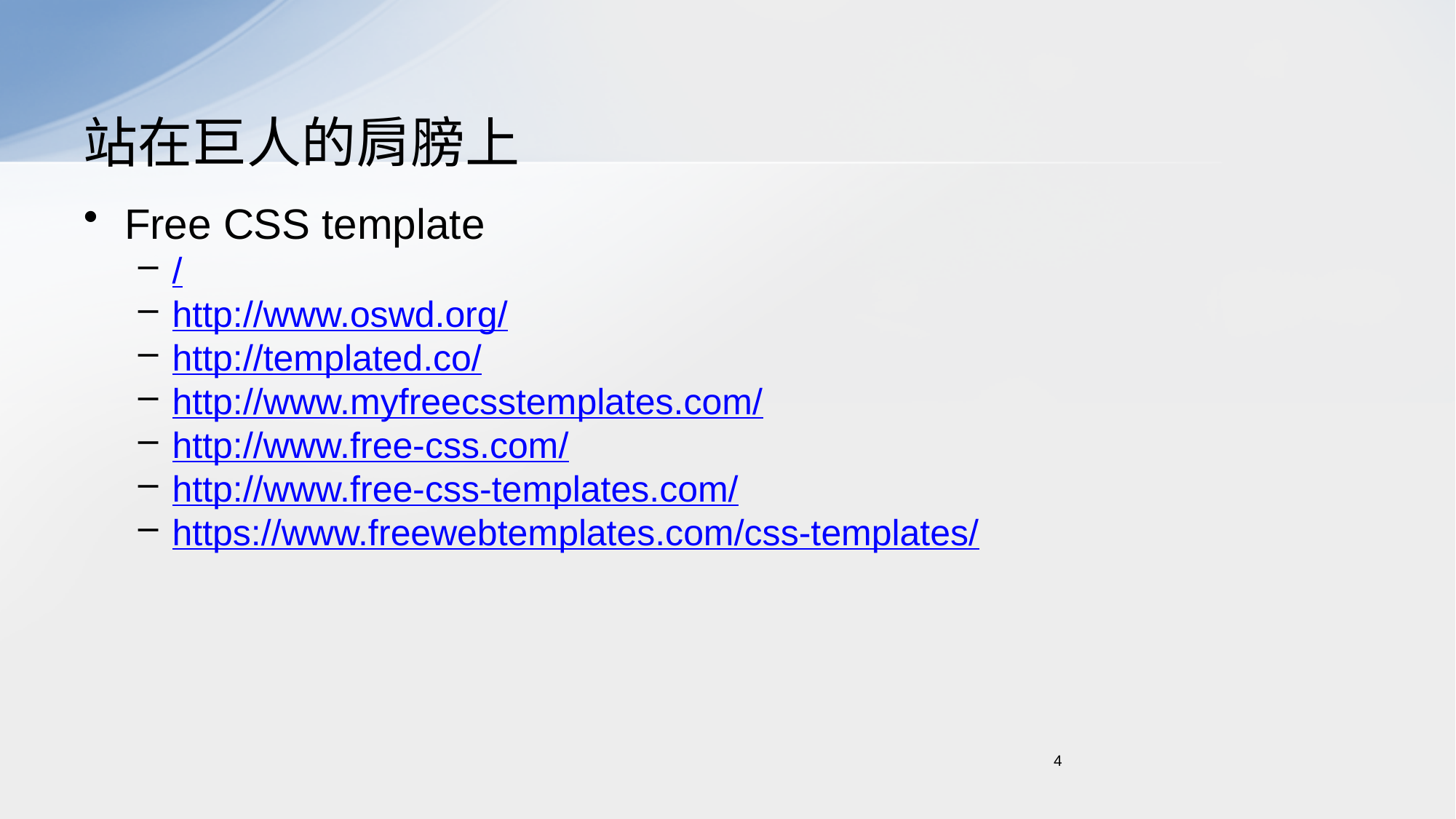

# 站在巨人的肩膀上
Free CSS template
/
http://www.oswd.org/
http://templated.co/
http://www.myfreecsstemplates.com/
http://www.free-css.com/
http://www.free-css-templates.com/
https://www.freewebtemplates.com/css-templates/

4